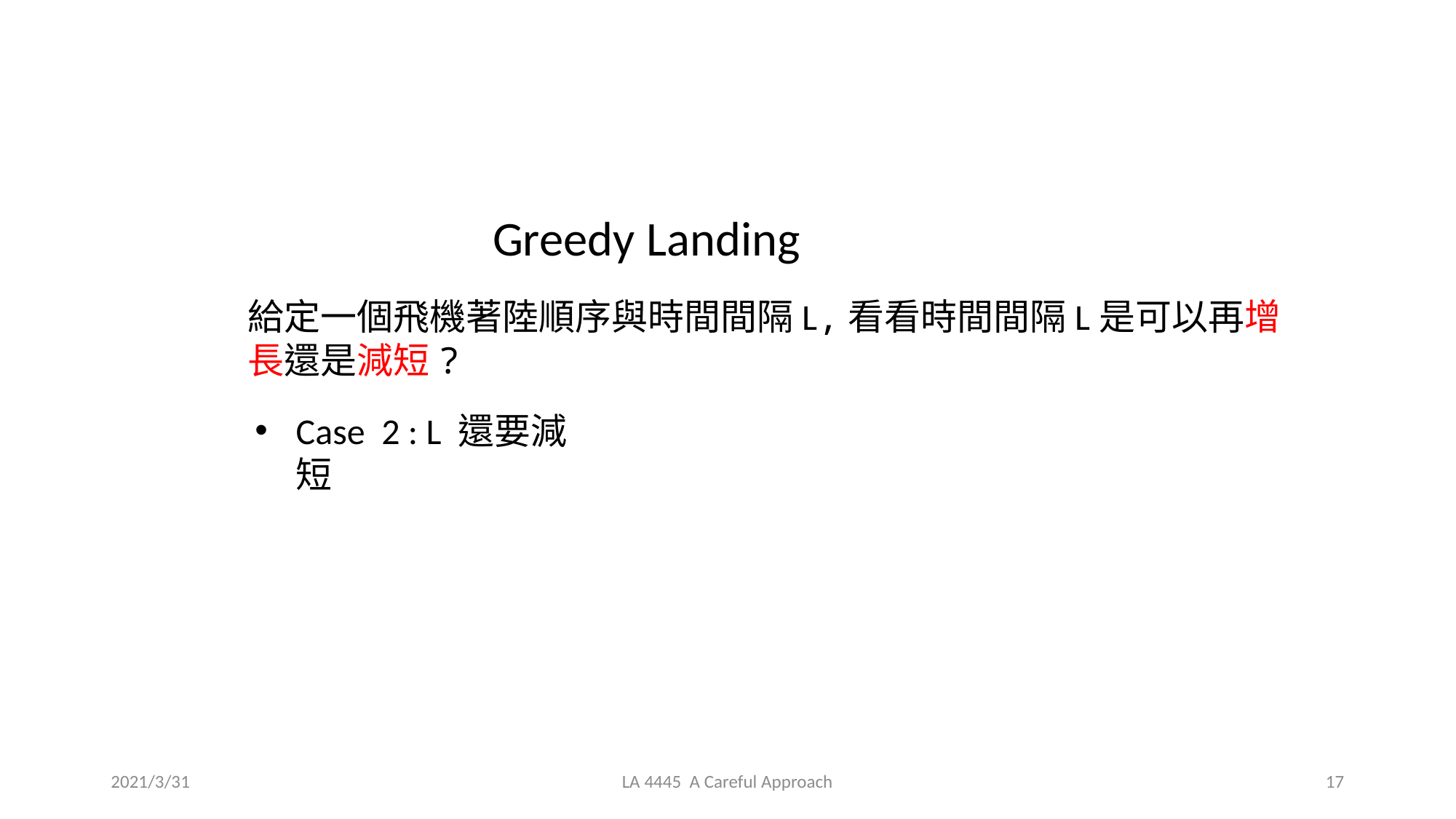

Greedy Landing
給定一個飛機著陸順序與時間間隔L,看看時間間隔L是可以再增長還是減短?
Case  2 : L 還要減短
2021/3/31
LA 4445  A Careful Approach
17